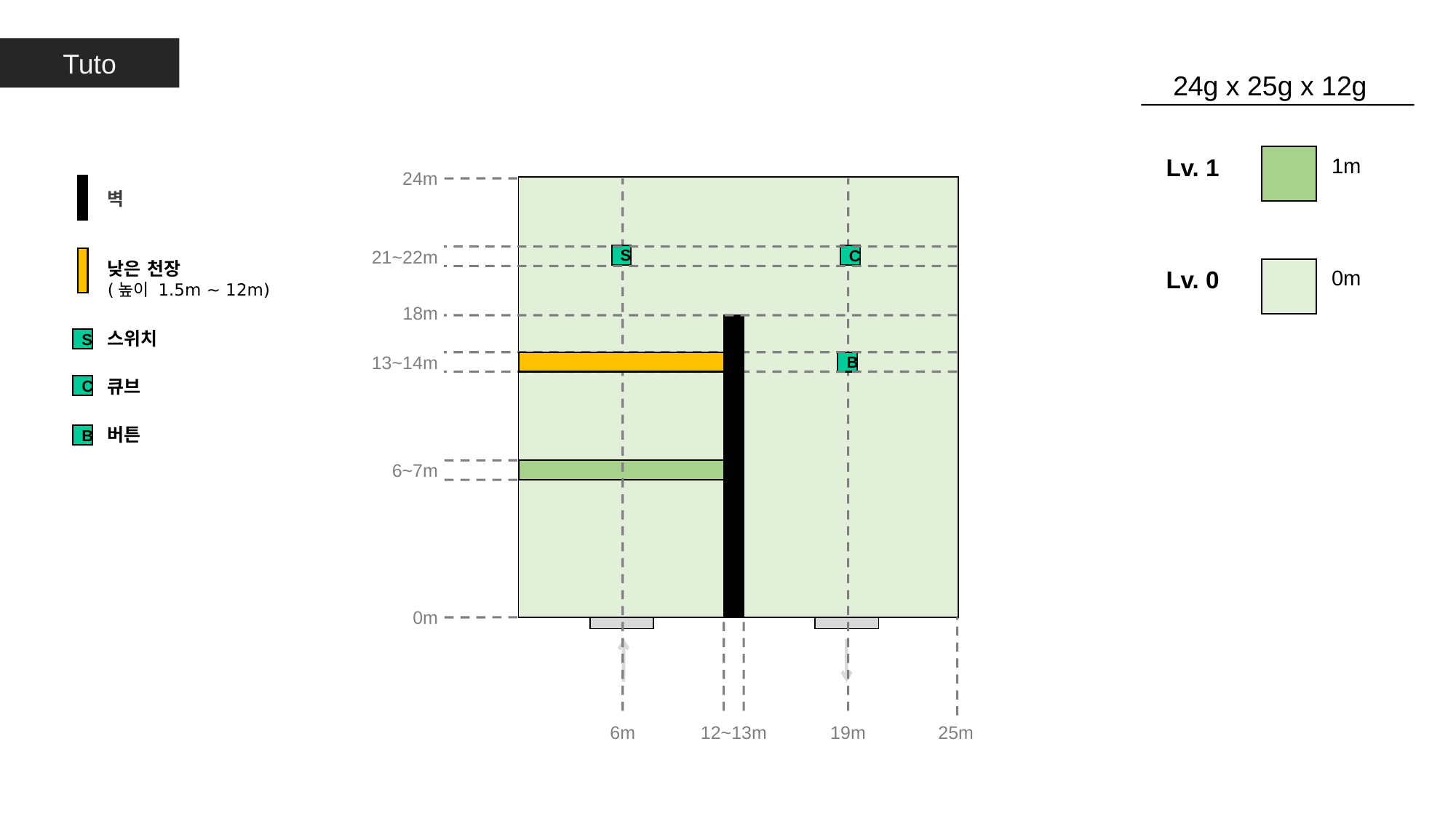

Tuto
24g x 25g x 12g

Lv. 1
1m
24m

21~22m
S
C

18m

13~14m

B

6~7m

0m

25m
6m
12~13m
19m

벽

낮은 천장
(높이 1.5m ~ 12m)
Lv. 0

0m
스위치
S
큐브
C
버튼
B